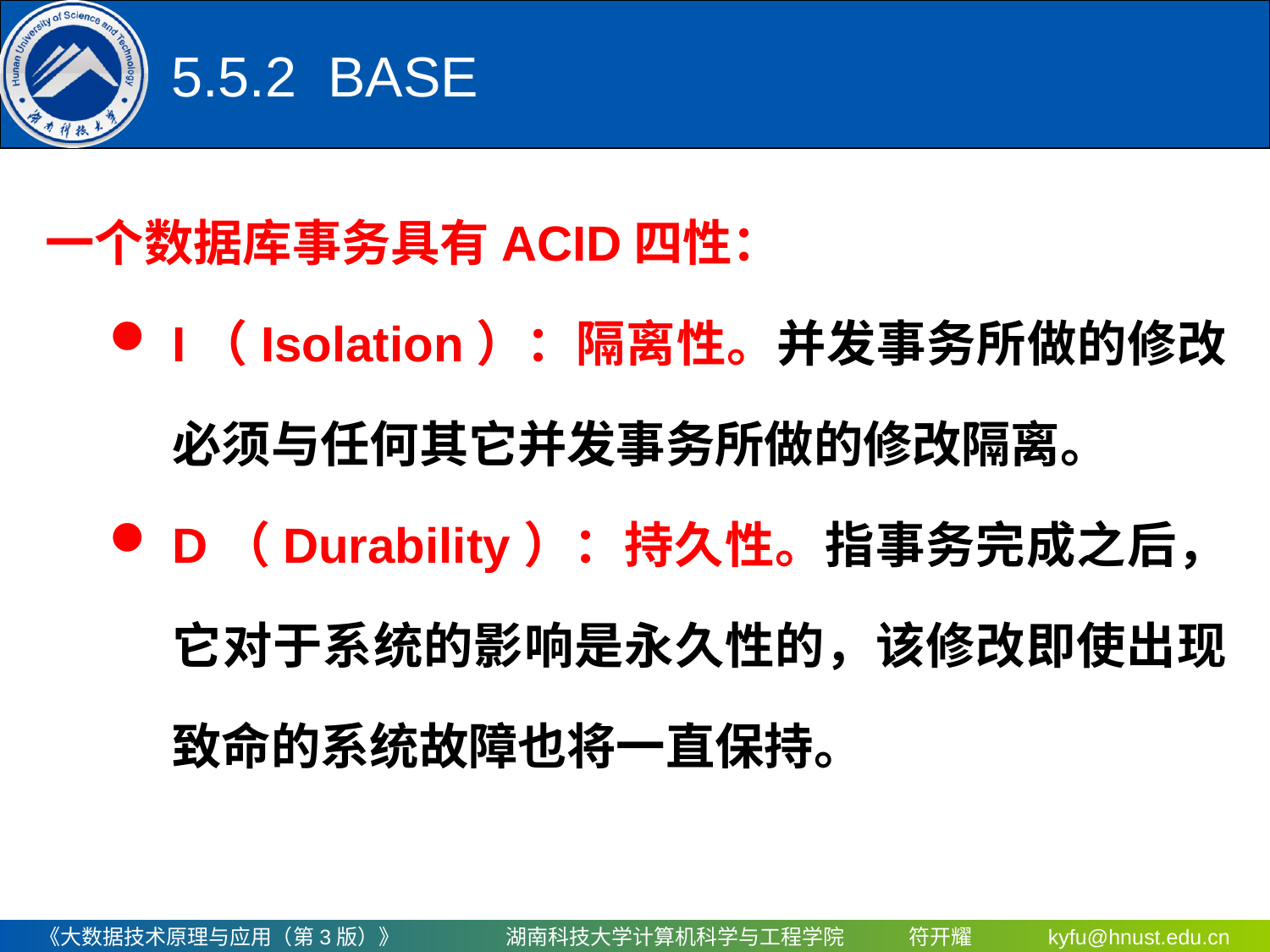

5.5.2  BASE
一个数据库事务具有ACID四性：
I（Isolation）：隔离性。并发事务所做的修改必须与任何其它并发事务所做的修改隔离。
D（Durability）：持久性。指事务完成之后，它对于系统的影响是永久性的，该修改即使出现致命的系统故障也将一直保持。